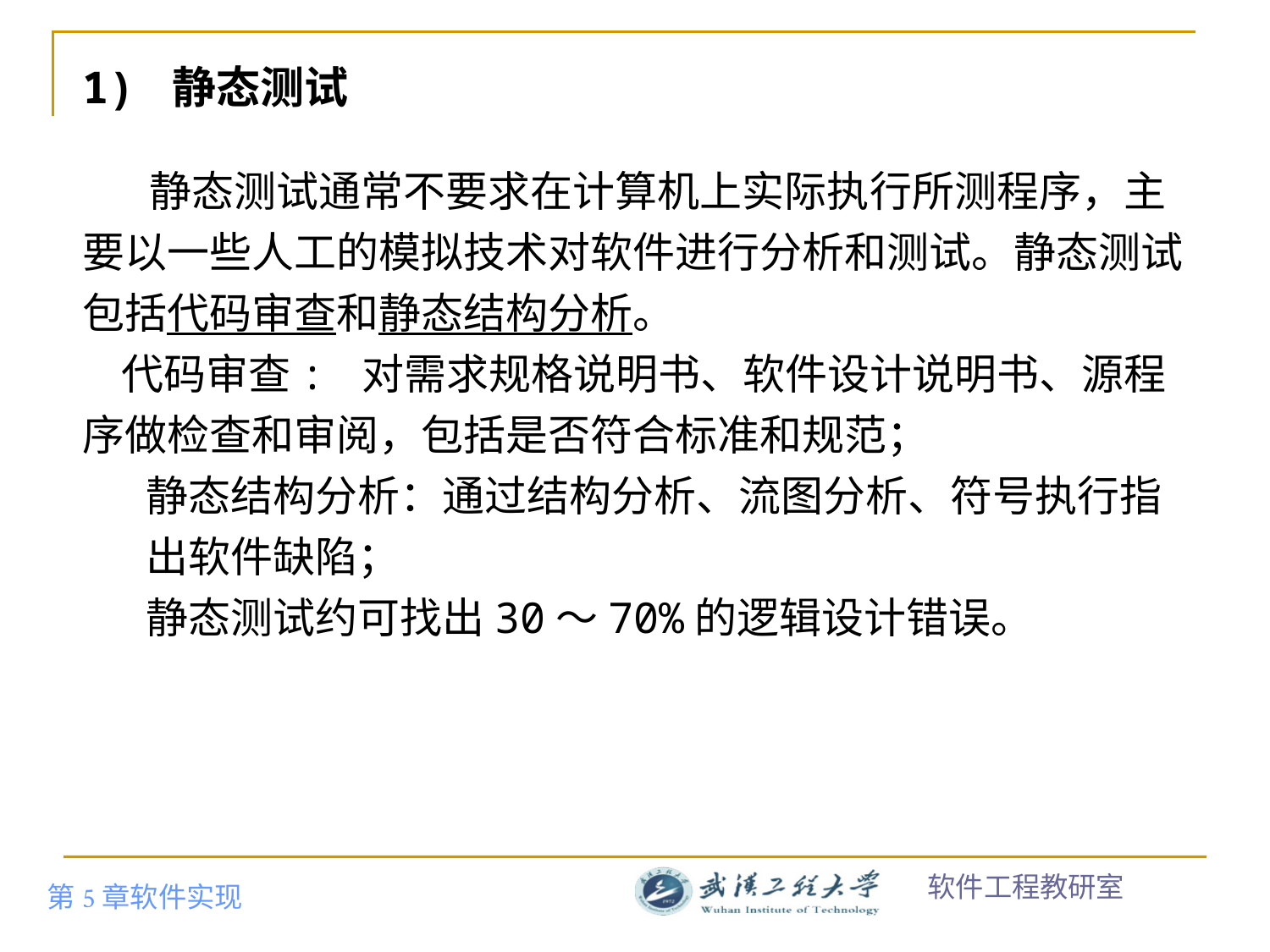

# 1) 静态测试
      静态测试通常不要求在计算机上实际执行所测程序，主要以一些人工的模拟技术对软件进行分析和测试。静态测试包括代码审查和静态结构分析。
   代码审查: 对需求规格说明书、软件设计说明书、源程序做检查和审阅，包括是否符合标准和规范；
静态结构分析：通过结构分析、流图分析、符号执行指出软件缺陷；
静态测试约可找出30～70%的逻辑设计错误。